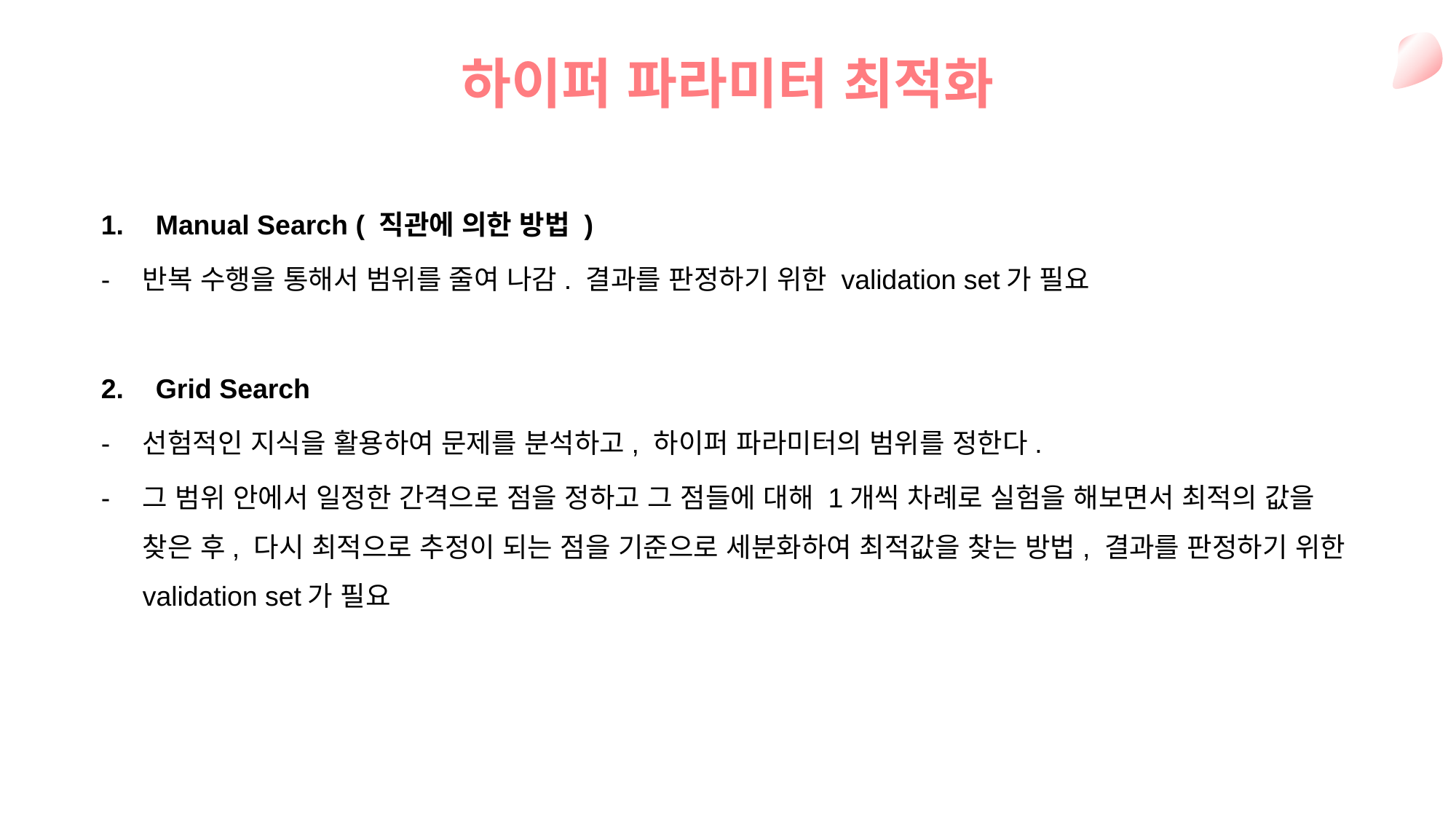

하이퍼 파라미터 최적화
Manual Search ( 직관에 의한 방법 )
-	반복 수행을 통해서 범위를 줄여 나감. 결과를 판정하기 위한 validation set가 필요

Grid Search
-	선험적인 지식을 활용하여 문제를 분석하고, 하이퍼 파라미터의 범위를 정한다.
-	그 범위 안에서 일정한 간격으로 점을 정하고 그 점들에 대해 1개씩 차례로 실험을 해보면서 최적의 값을 찾은 후, 다시 최적으로 추정이 되는 점을 기준으로 세분화하여 최적값을 찾는 방법, 결과를 판정하기 위한 validation set가 필요